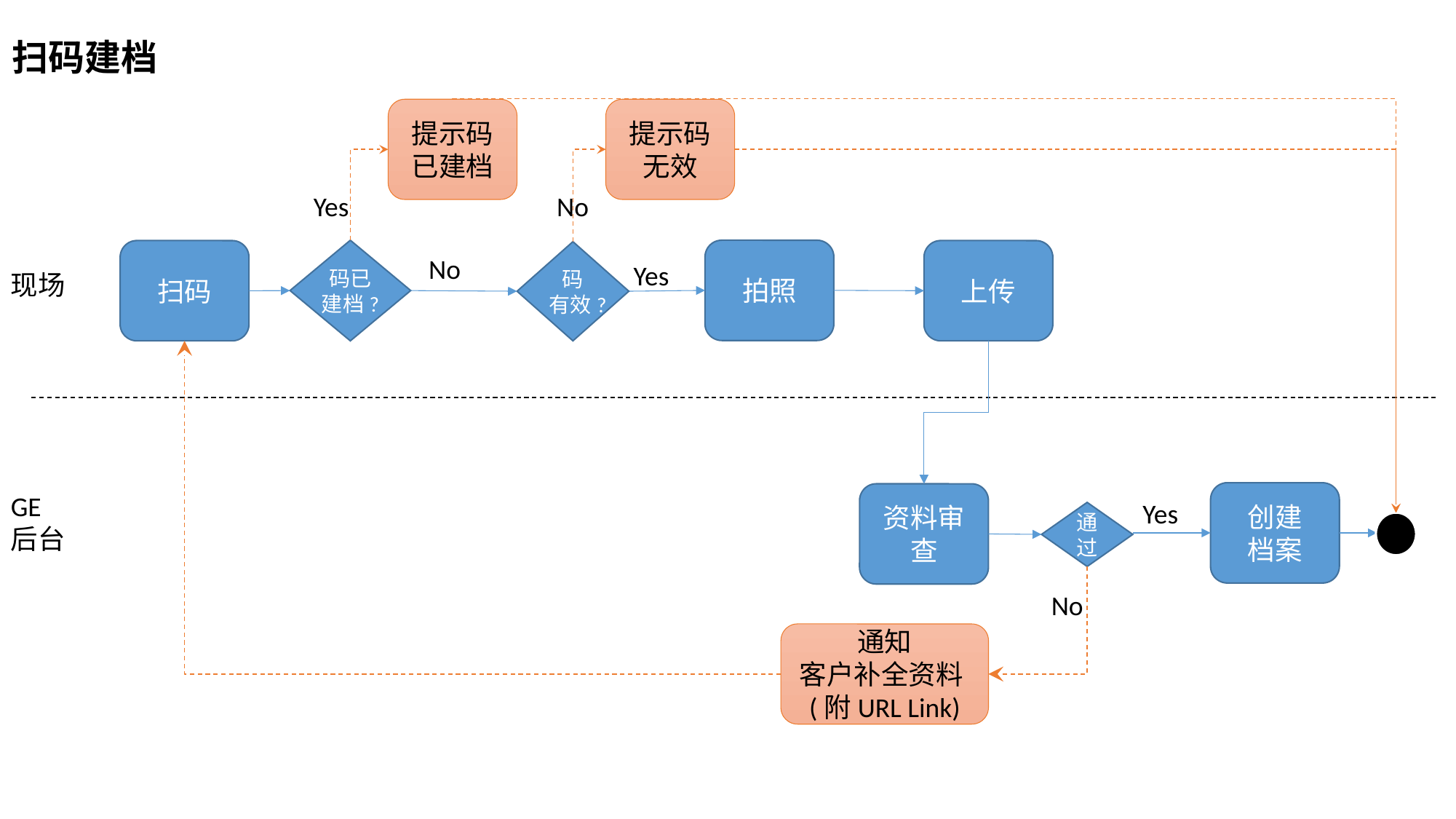

扫码建档
提示码已建档
提示码无效
Yes
No
码已
建档?
拍照
上传
扫码
码
有效?
No
Yes
现场
创建
档案
GE
后台
资料审查
Yes
通过

No
通知
客户补全资料(附URL Link)